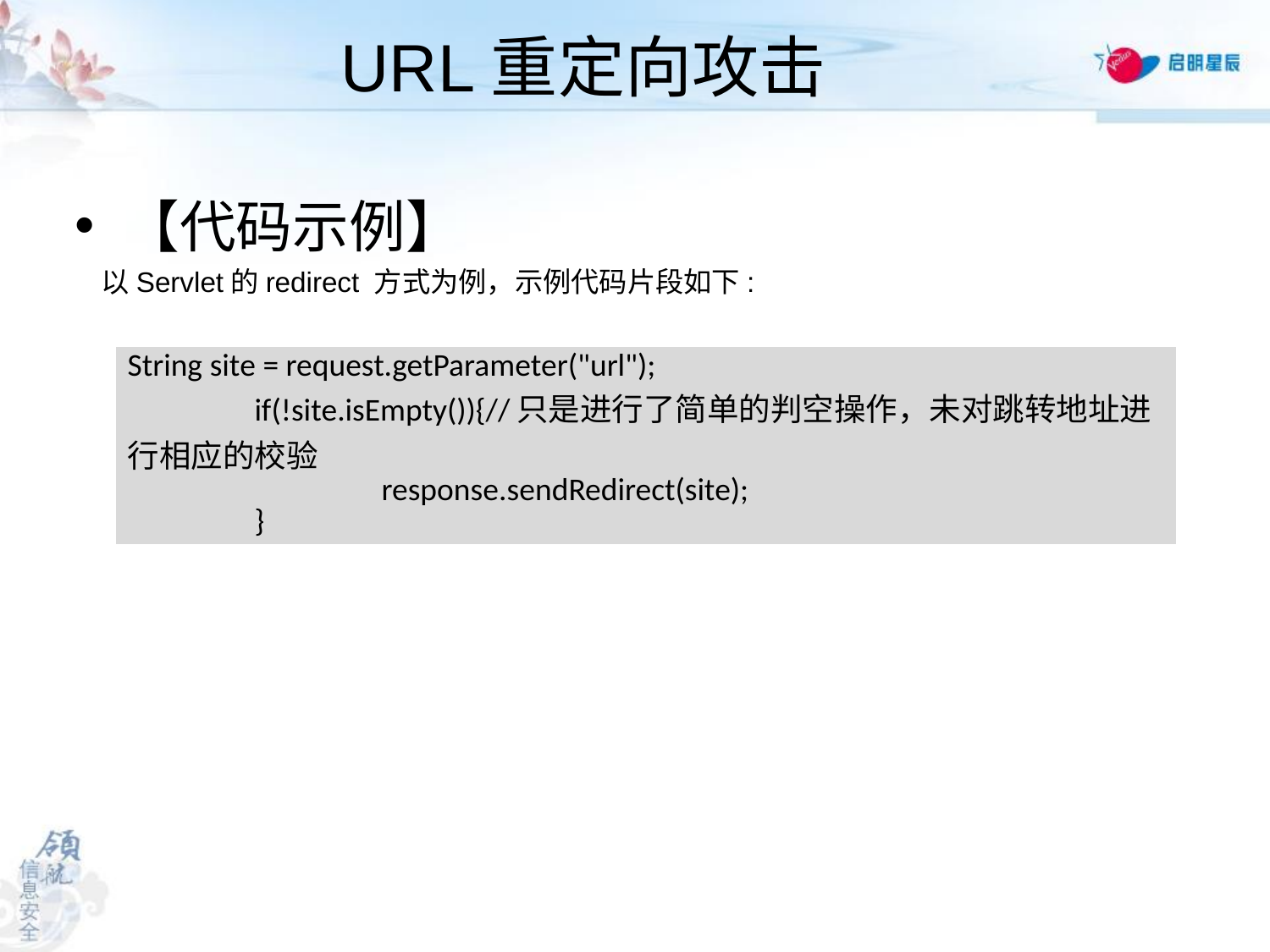

# URL重定向攻击
【代码示例】
   以Servlet的redirect 方式为例，示例代码片段如下:

| String site = request.getParameter("url"); if(!site.isEmpty()){//只是进行了简单的判空操作，未对跳转地址进行相应的校验 response.sendRedirect(site); } |
| --- |